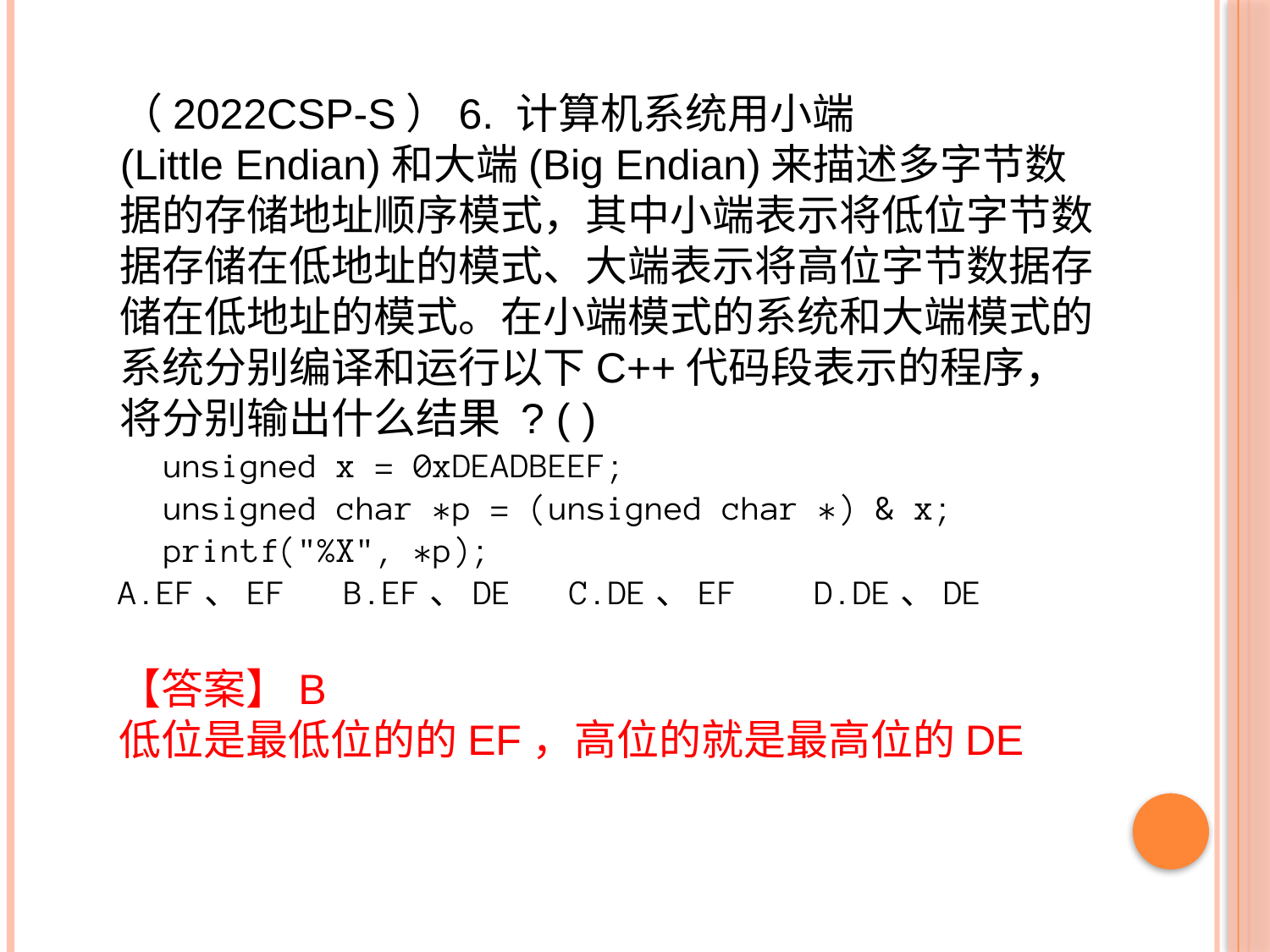

（2022CSP-S）6. 计算机系统用小端(Little Endian)和大端(Big Endian)来描述多字节数据的存储地址顺序模式，其中小端表示将低位字节数据存储在低地址的模式、大端表示将高位字节数据存储在低地址的模式。在小端模式的系统和大端模式的系统分别编译和运行以下C++代码段表示的程序， 将分别输出什么结果 ? ( )
unsigned x = 0xDEADBEEF;
unsigned char *p = (unsigned char *) & x;
printf("%X", *p);
A.EF、EF   B.EF、DE   C.DE、EF    D.DE、DE

【答案】B
低位是最低位的的EF，高位的就是最高位的DE